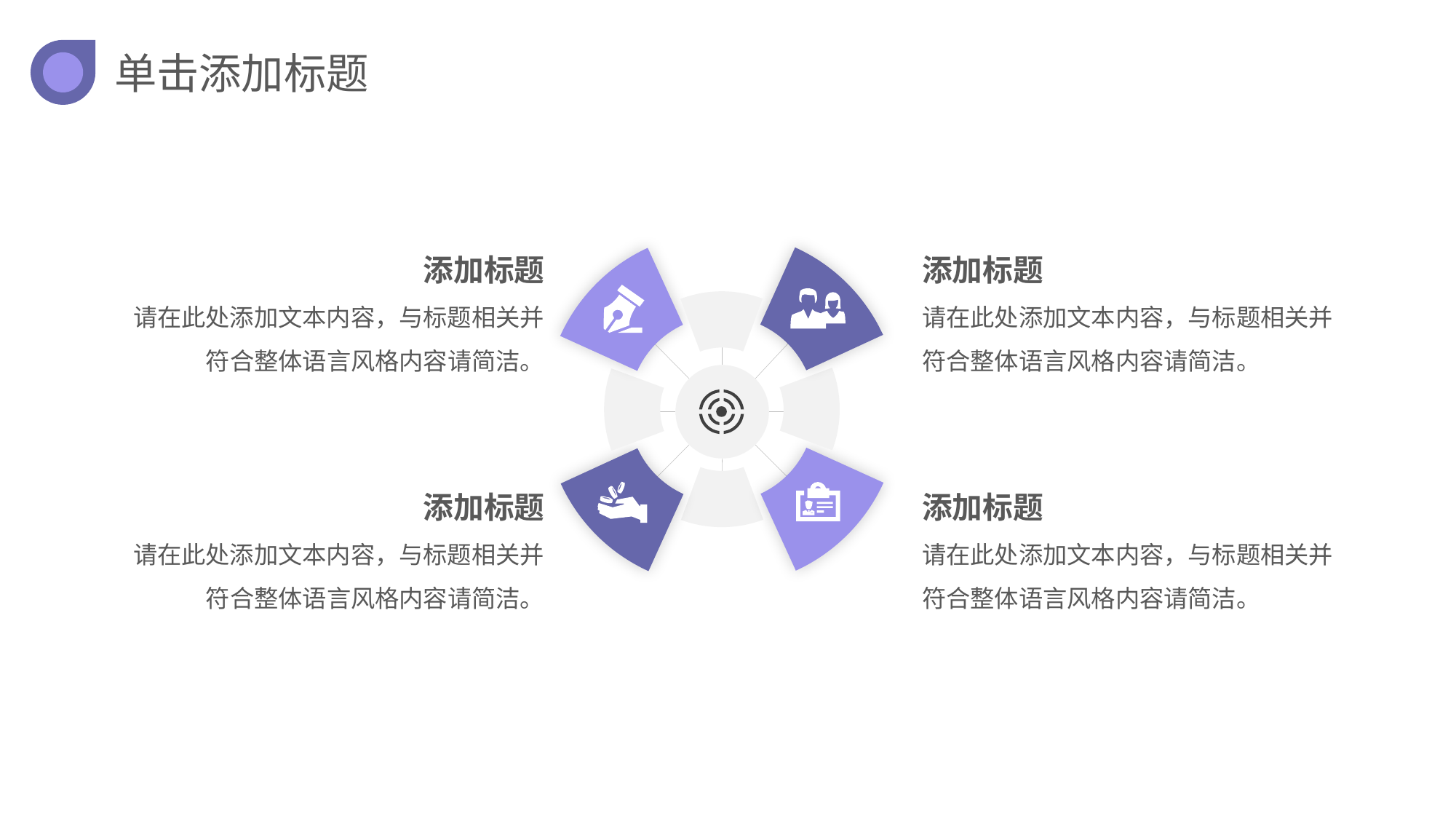

单击添加标题
添加标题
请在此处添加文本内容，与标题相关并符合整体语言风格内容请简洁。
添加标题
请在此处添加文本内容，与标题相关并符合整体语言风格内容请简洁。

添加标题
请在此处添加文本内容，与标题相关并符合整体语言风格内容请简洁。
添加标题
请在此处添加文本内容，与标题相关并符合整体语言风格内容请简洁。